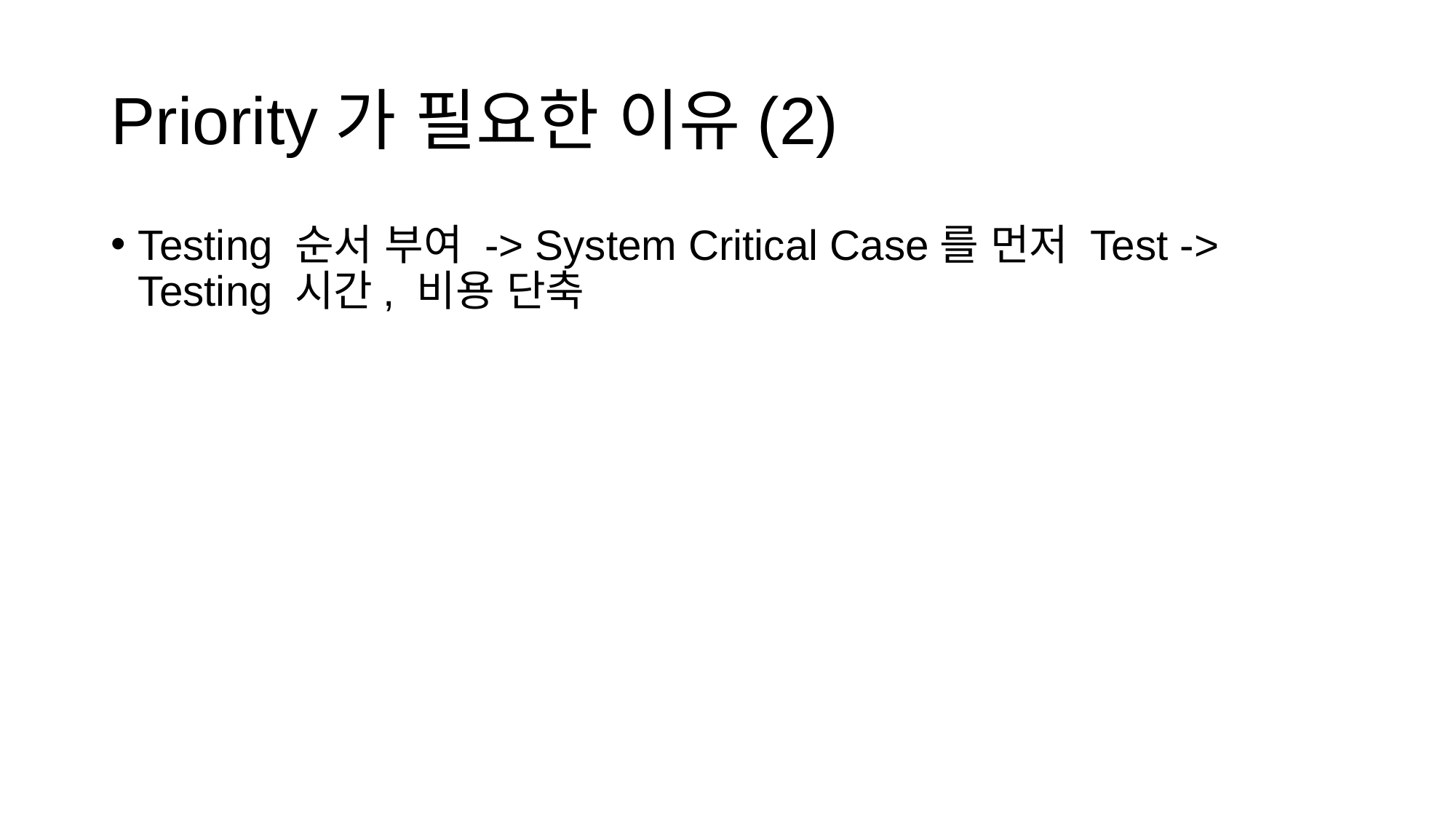

# Priority가 필요한 이유(2)
Testing 순서 부여 -> System Critical Case를 먼저 Test -> Testing 시간, 비용 단축